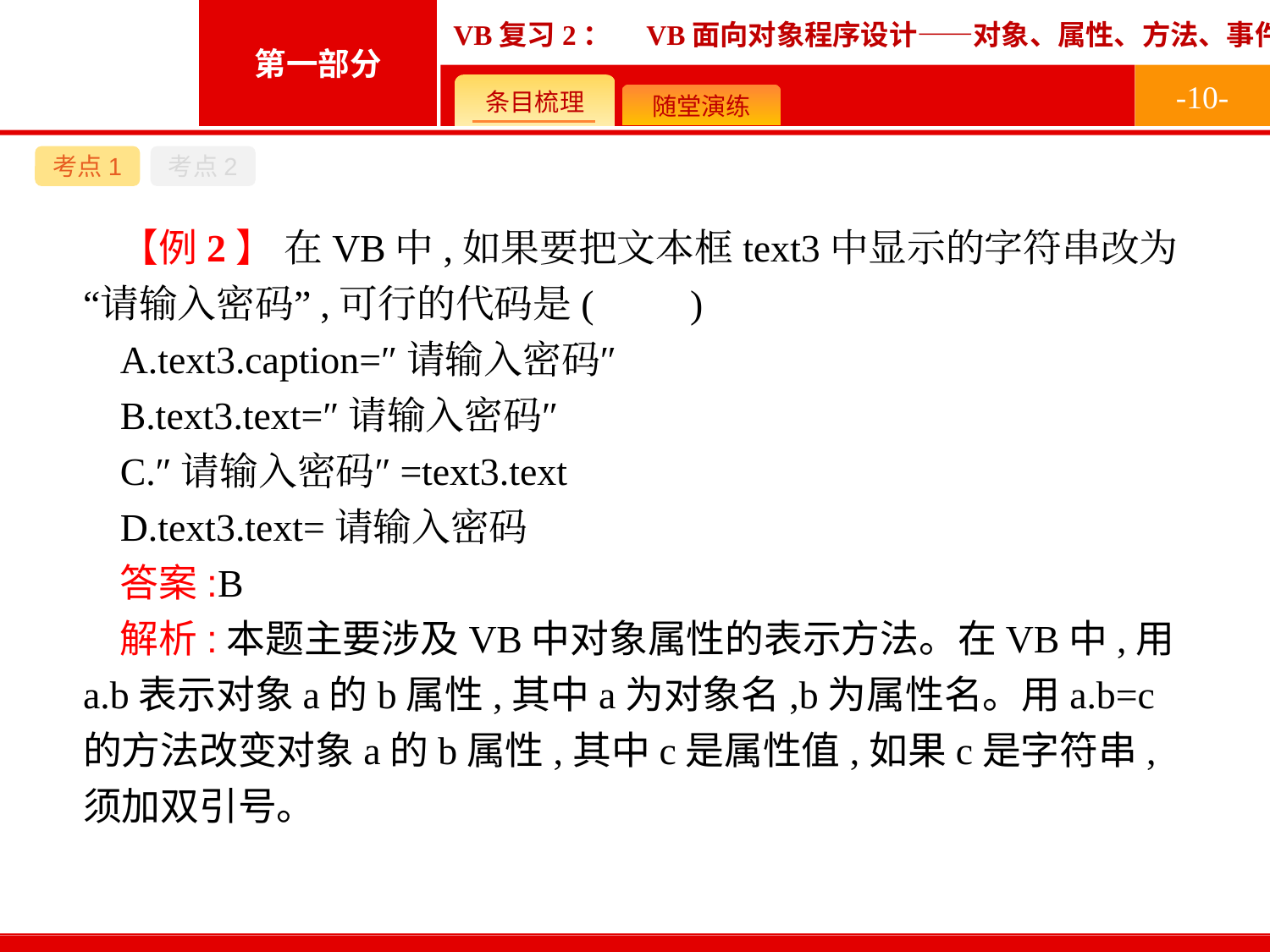

-10-
考点1
考点2
【例2】 在VB中,如果要把文本框text3中显示的字符串改为“请输入密码”,可行的代码是(　　)
A.text3.caption=″请输入密码″
B.text3.text=″请输入密码″
C.″请输入密码″=text3.text
D.text3.text=请输入密码
答案:B
解析:本题主要涉及VB中对象属性的表示方法。在VB中,用a.b表示对象a的b属性,其中a为对象名,b为属性名。用a.b=c的方法改变对象a的b属性,其中c是属性值,如果c是字符串,须加双引号。